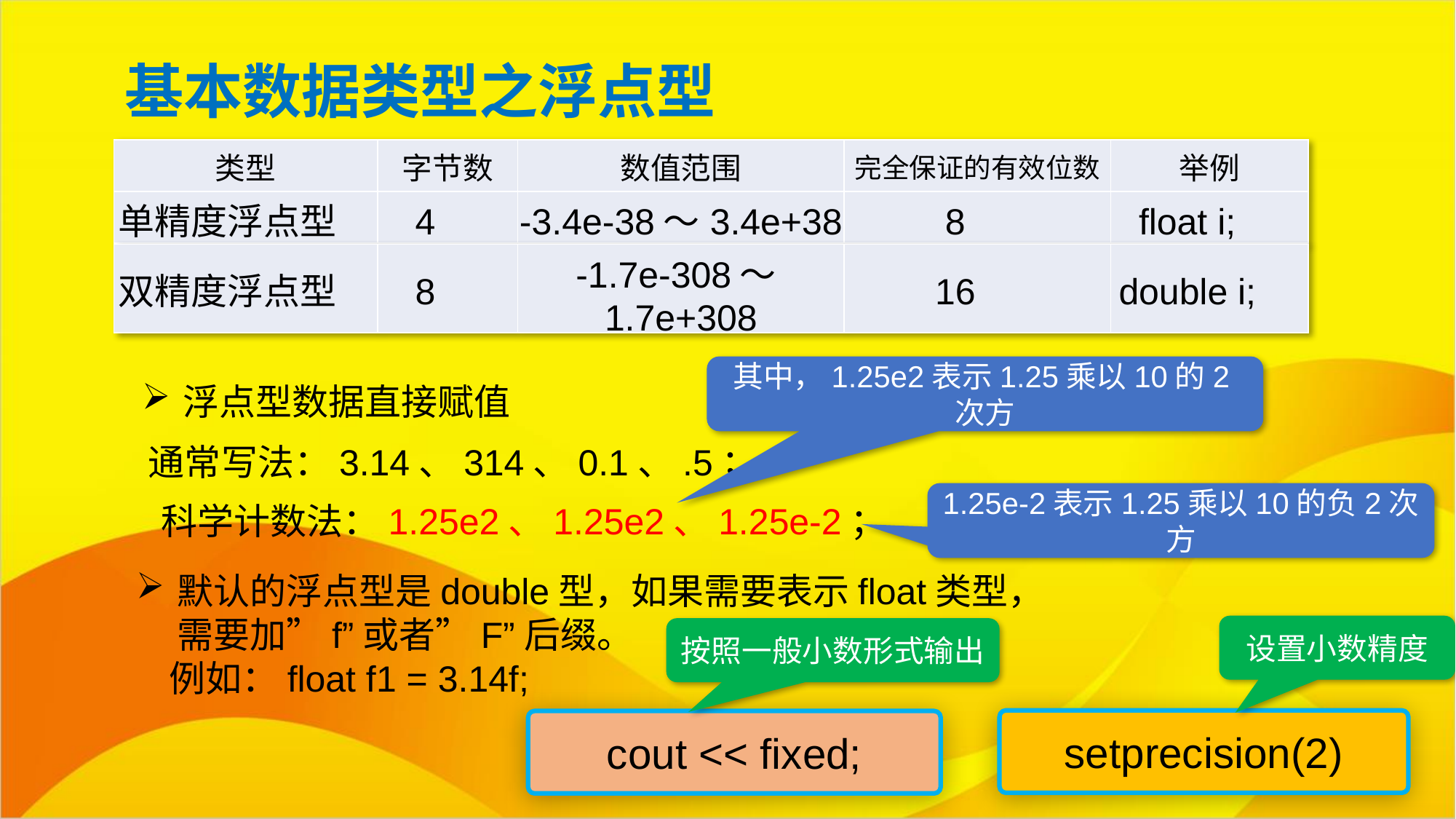

基本数据类型之浮点型
| 类型 | 字节数 | 数值范围 | 完全保证的有效位数 | 举例 |
| --- | --- | --- | --- | --- |
| 单精度浮点型 | 4 | -3.4e-38～3.4e+38 | 8 | float i; |
| 双精度浮点型 | 8 | -1.7e-308～1.7e+308 | 16 | double i; |
| --- | --- | --- | --- | --- |
其中，1.25e2表示1.25乘以10的2次方
浮点型数据直接赋值
通常写法：3.14、314、0.1、.5；
1.25e-2表示1.25乘以10的负2次方
科学计数法：1.25e2、1.25e2、1.25e-2；
默认的浮点型是double型，如果需要表示float类型，
    需要加”f”或者”F”后缀。
   例如：float f1 = 3.14f;
设置小数精度
按照一般小数形式输出
setprecision(2)
cout << fixed;